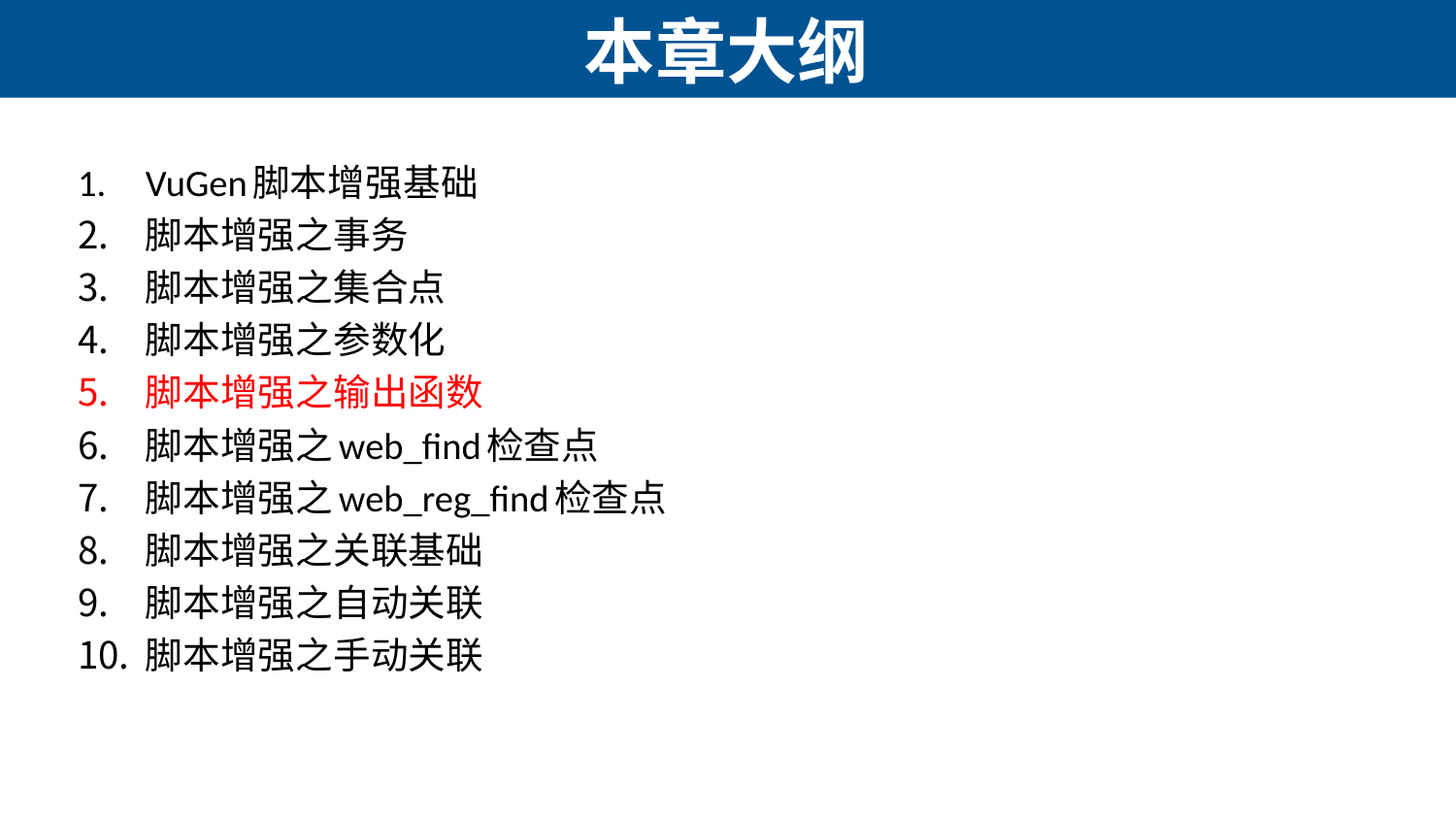

# 本章大纲
VuGen脚本增强基础
脚本增强之事务
脚本增强之集合点
脚本增强之参数化
脚本增强之输出函数
脚本增强之web_find检查点
脚本增强之web_reg_find检查点
脚本增强之关联基础
脚本增强之自动关联
脚本增强之手动关联